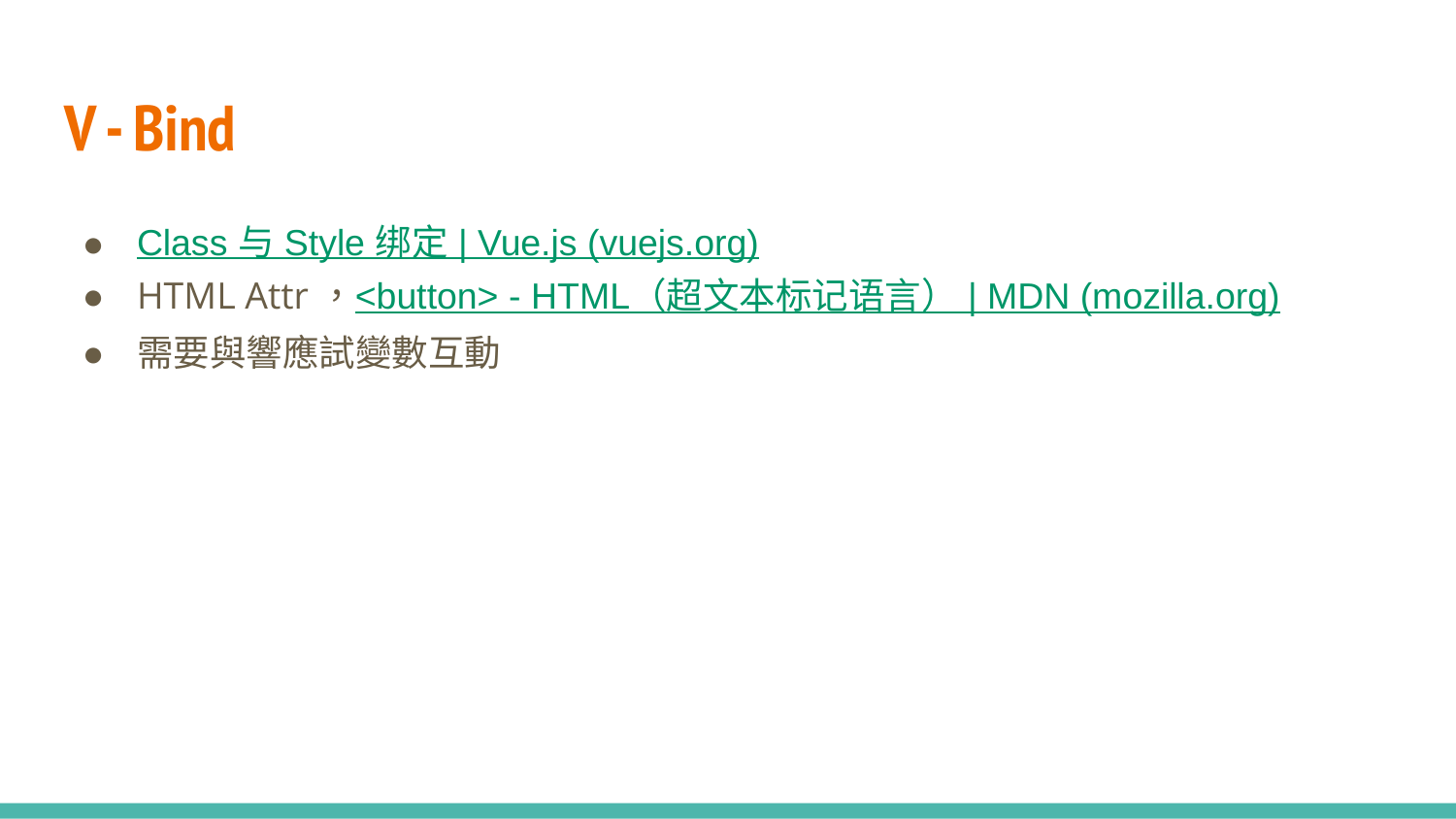

# V - Bind
Class 与 Style 绑定 | Vue.js (vuejs.org)
HTML Attr，<button> - HTML（超文本标记语言） | MDN (mozilla.org)
需要與響應試變數互動